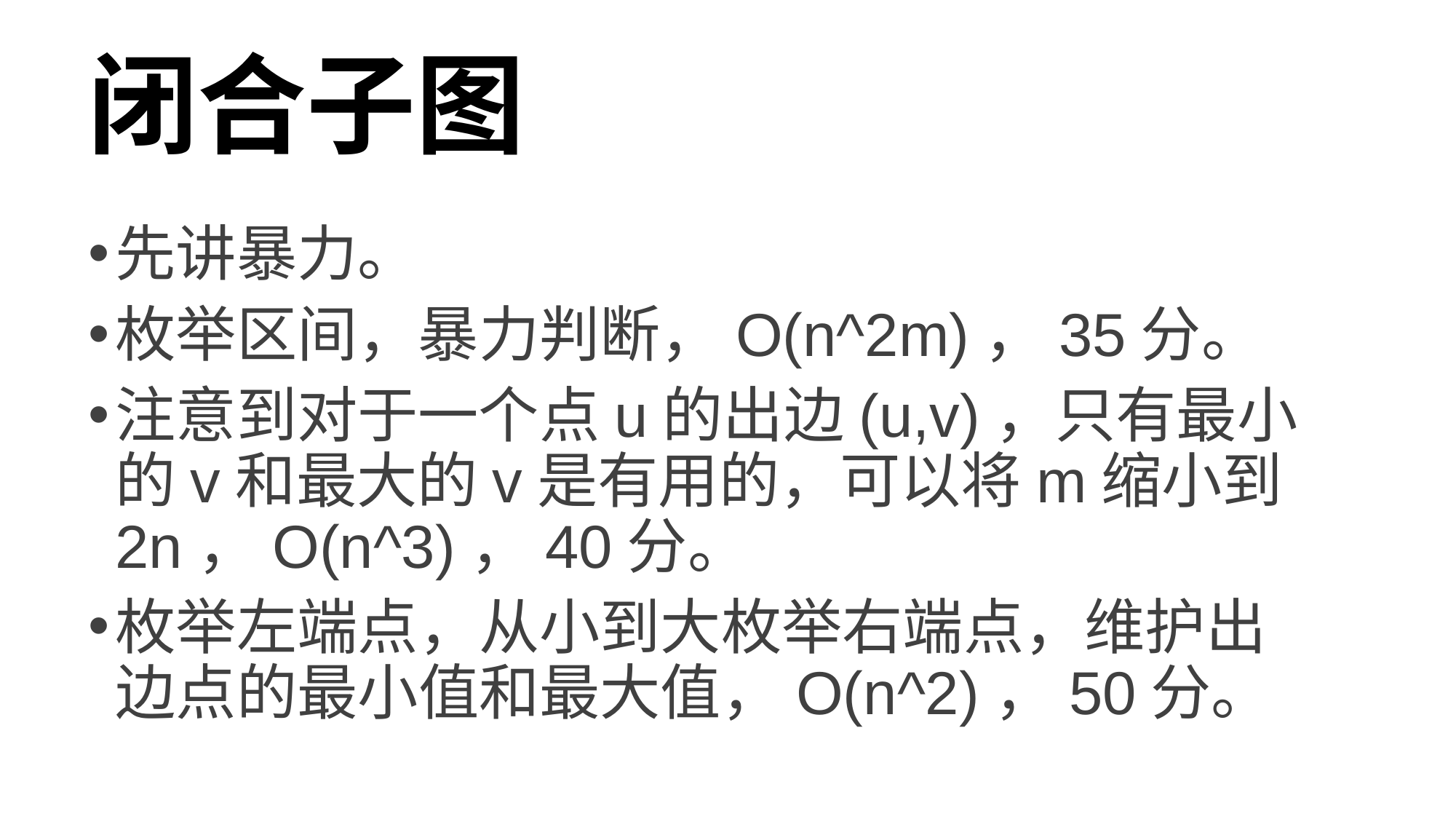

# 闭合子图
先讲暴力。
枚举区间，暴力判断，O(n^2m)，35分。
注意到对于一个点u的出边(u,v)，只有最小的v和最大的v是有用的，可以将m缩小到2n，O(n^3)，40分。
枚举左端点，从小到大枚举右端点，维护出边点的最小值和最大值，O(n^2)，50分。